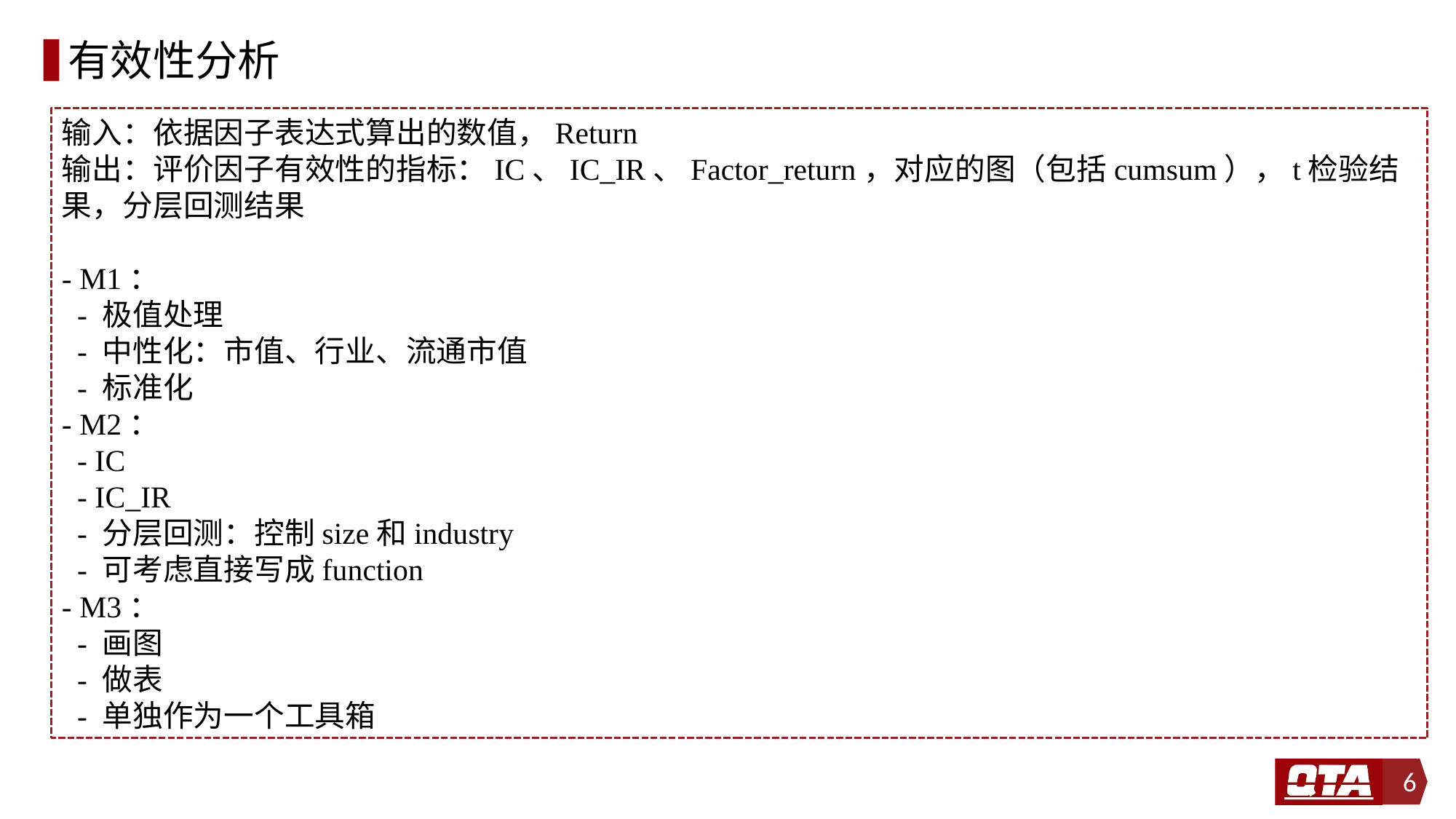

# 有效性分析
输入：依据因子表达式算出的数值，Return
输出：评价因子有效性的指标：IC、IC_IR、Factor_return，对应的图（包括cumsum），t检验结果，分层回测结果

- M1：
  - 极值处理
  - 中性化：市值、行业、流通市值
  - 标准化
- M2：
  - IC
  - IC_IR
  - 分层回测：控制size和industry
  - 可考虑直接写成function
- M3：
  - 画图
  - 做表
  - 单独作为一个工具箱
6